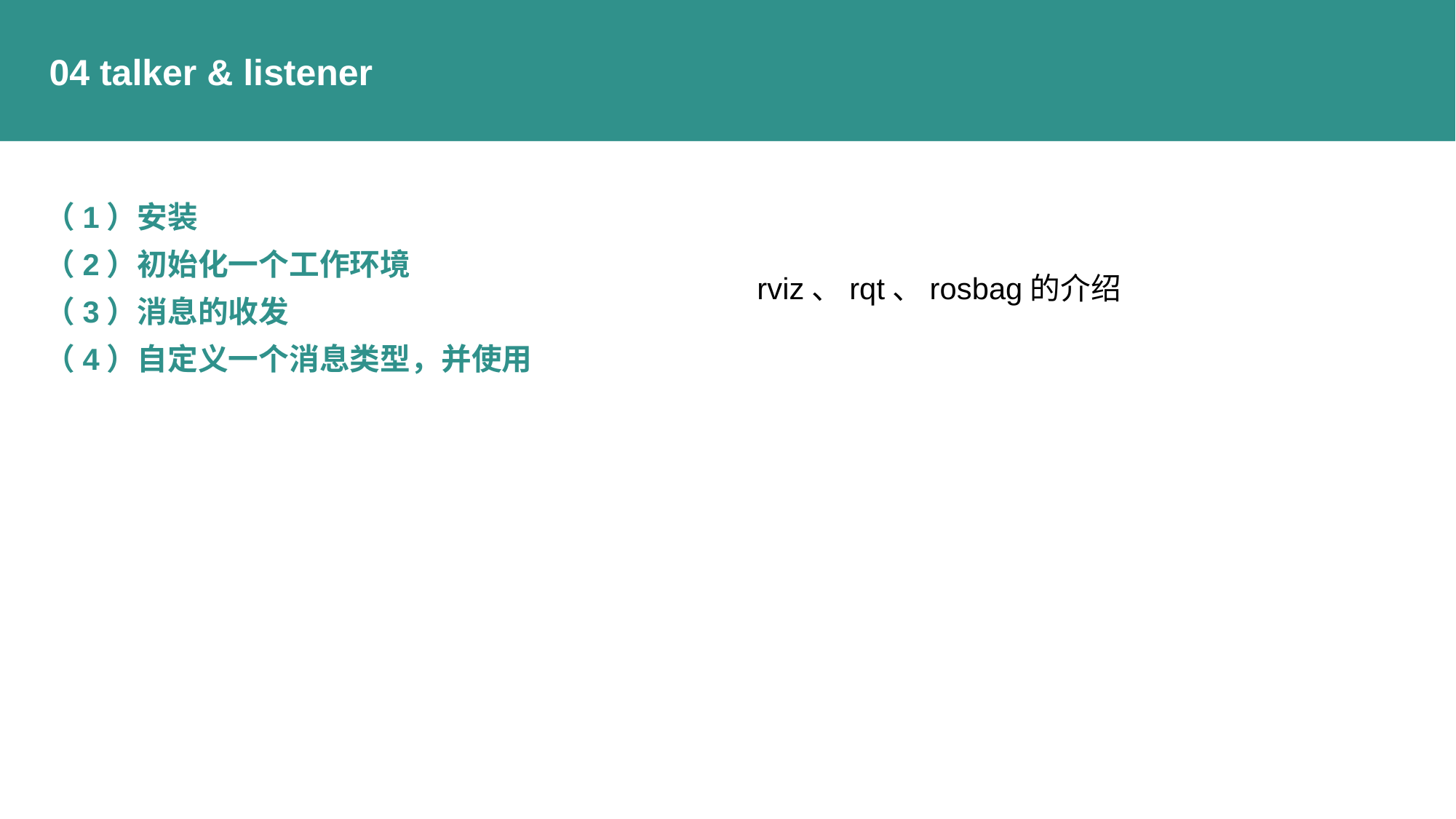

04 talker & listener
（1）安装
（2）初始化一个工作环境
（3）消息的收发
（4）自定义一个消息类型，并使用
rviz、rqt、rosbag的介绍